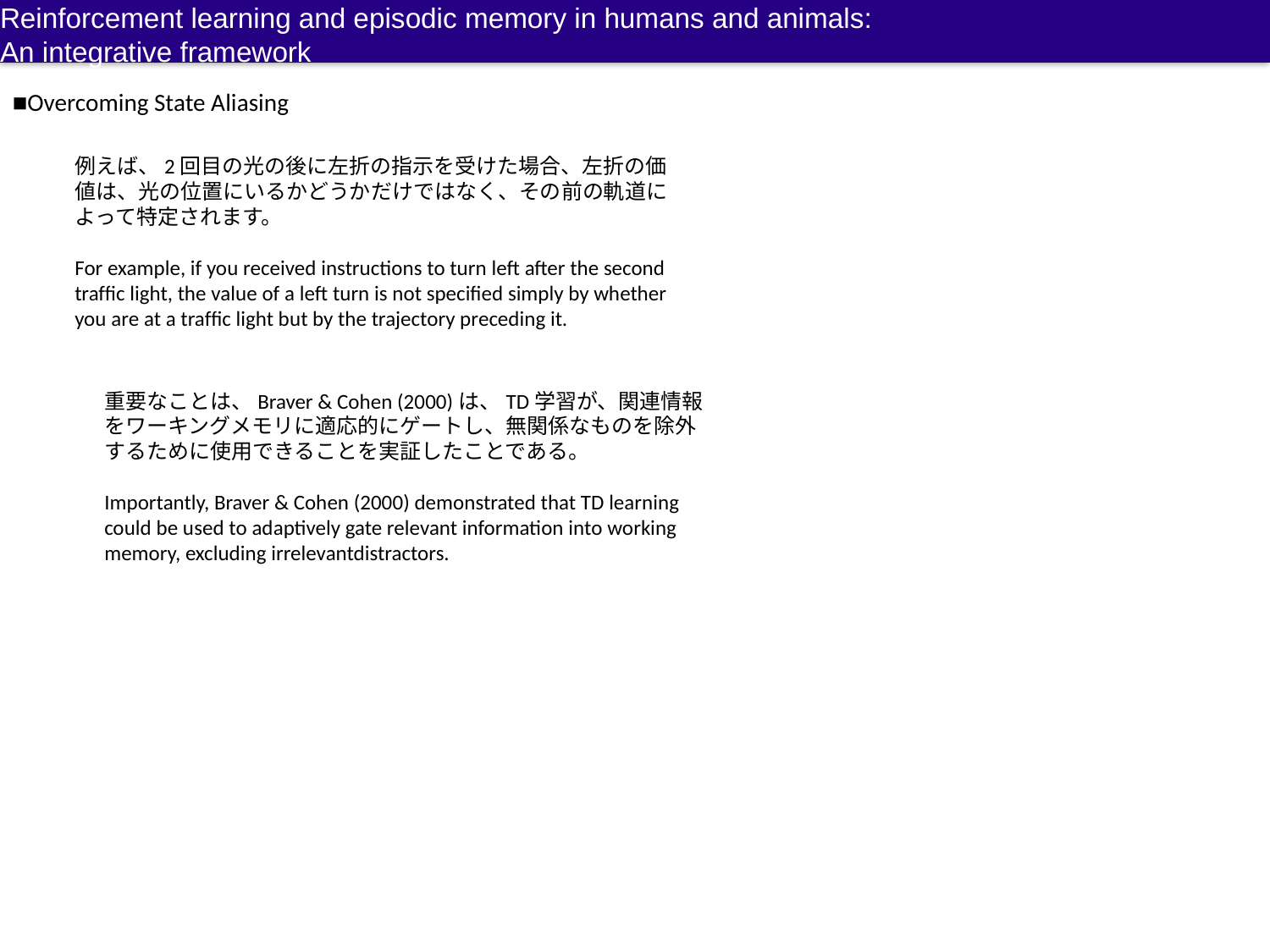

Reinforcement learning and episodic memory in humans and animals:
An integrative framework
■Overcoming State Aliasing
例えば、2回目の光の後に左折の指示を受けた場合、左折の価値は、光の位置にいるかどうかだけではなく、その前の軌道によって特定されます。

For example, if you received instructions to turn left after the second trafﬁc light, the value of a left turn is not speciﬁed simply by whether you are at a trafﬁc light but by the trajectory preceding it.
重要なことは、Braver & Cohen (2000)は、TD学習が、関連情報をワーキングメモリに適応的にゲートし、無関係なものを除外するために使用できることを実証したことである。

Importantly, Braver & Cohen (2000) demonstrated that TD learning could be used to adaptively gate relevant information into working memory, excluding irrelevantdistractors.